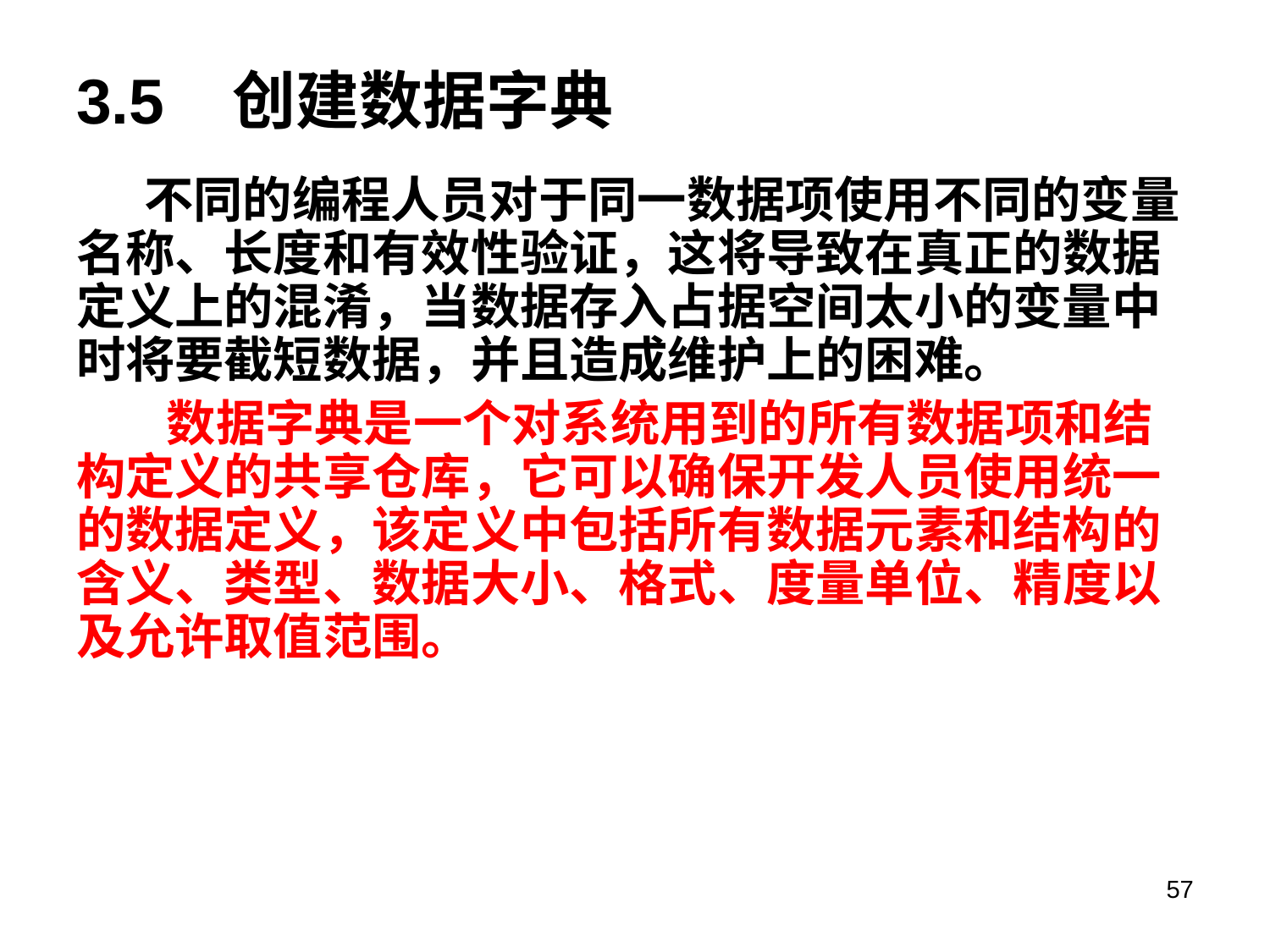

# 3.5   创建数据字典
     不同的编程人员对于同一数据项使用不同的变量名称、长度和有效性验证，这将导致在真正的数据定义上的混淆，当数据存入占据空间太小的变量中时将要截短数据，并且造成维护上的困难。
       数据字典是一个对系统用到的所有数据项和结构定义的共享仓库，它可以确保开发人员使用统一的数据定义，该定义中包括所有数据元素和结构的含义、类型、数据大小、格式、度量单位、精度以及允许取值范围。

57